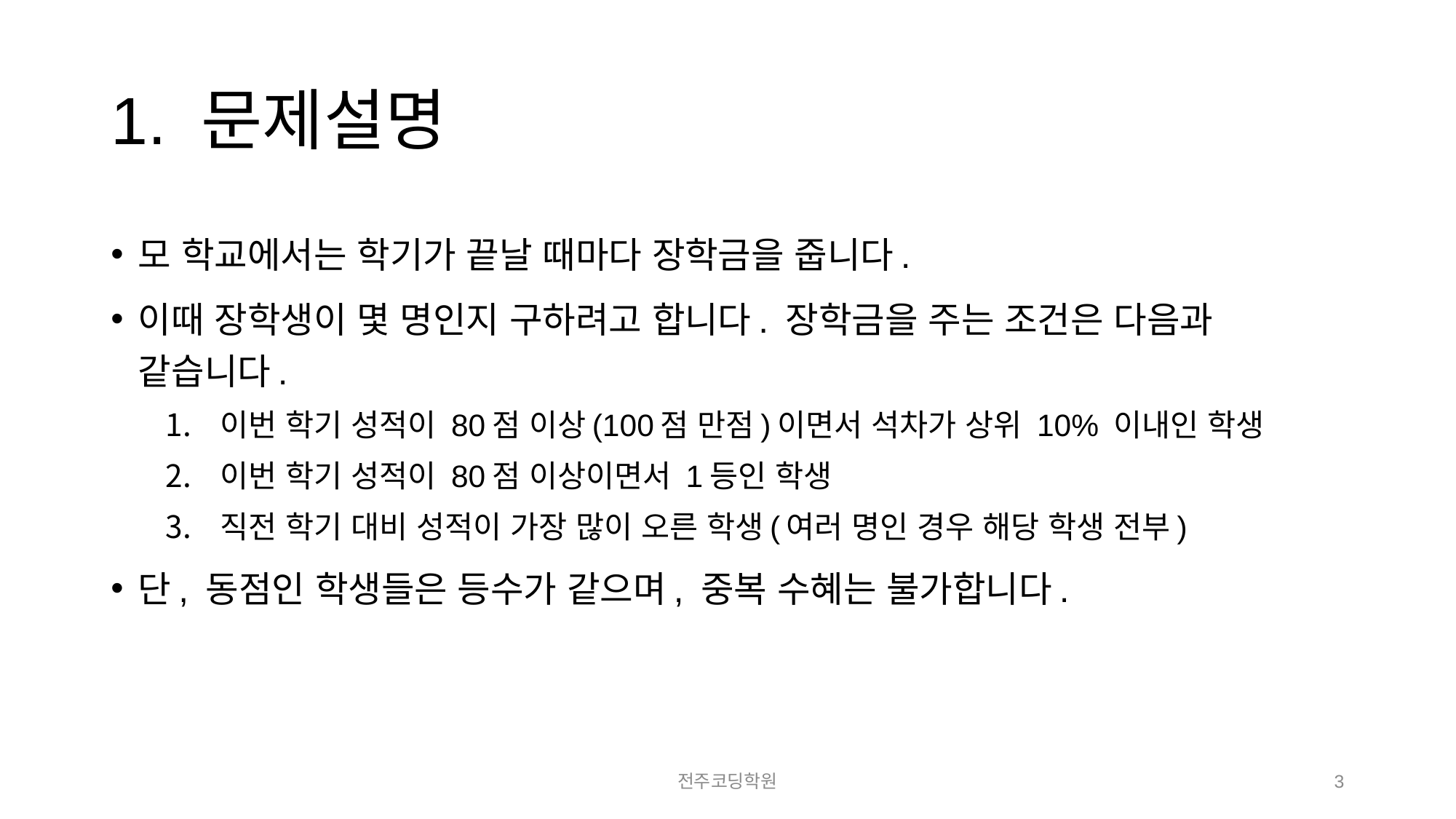

# 1. 문제설명
모 학교에서는 학기가 끝날 때마다 장학금을 줍니다.
이때 장학생이 몇 명인지 구하려고 합니다. 장학금을 주는 조건은 다음과 같습니다.
이번 학기 성적이 80점 이상(100점 만점)이면서 석차가 상위 10% 이내인 학생
이번 학기 성적이 80점 이상이면서 1등인 학생
직전 학기 대비 성적이 가장 많이 오른 학생(여러 명인 경우 해당 학생 전부)
단, 동점인 학생들은 등수가 같으며, 중복 수혜는 불가합니다.
전주코딩학원
3